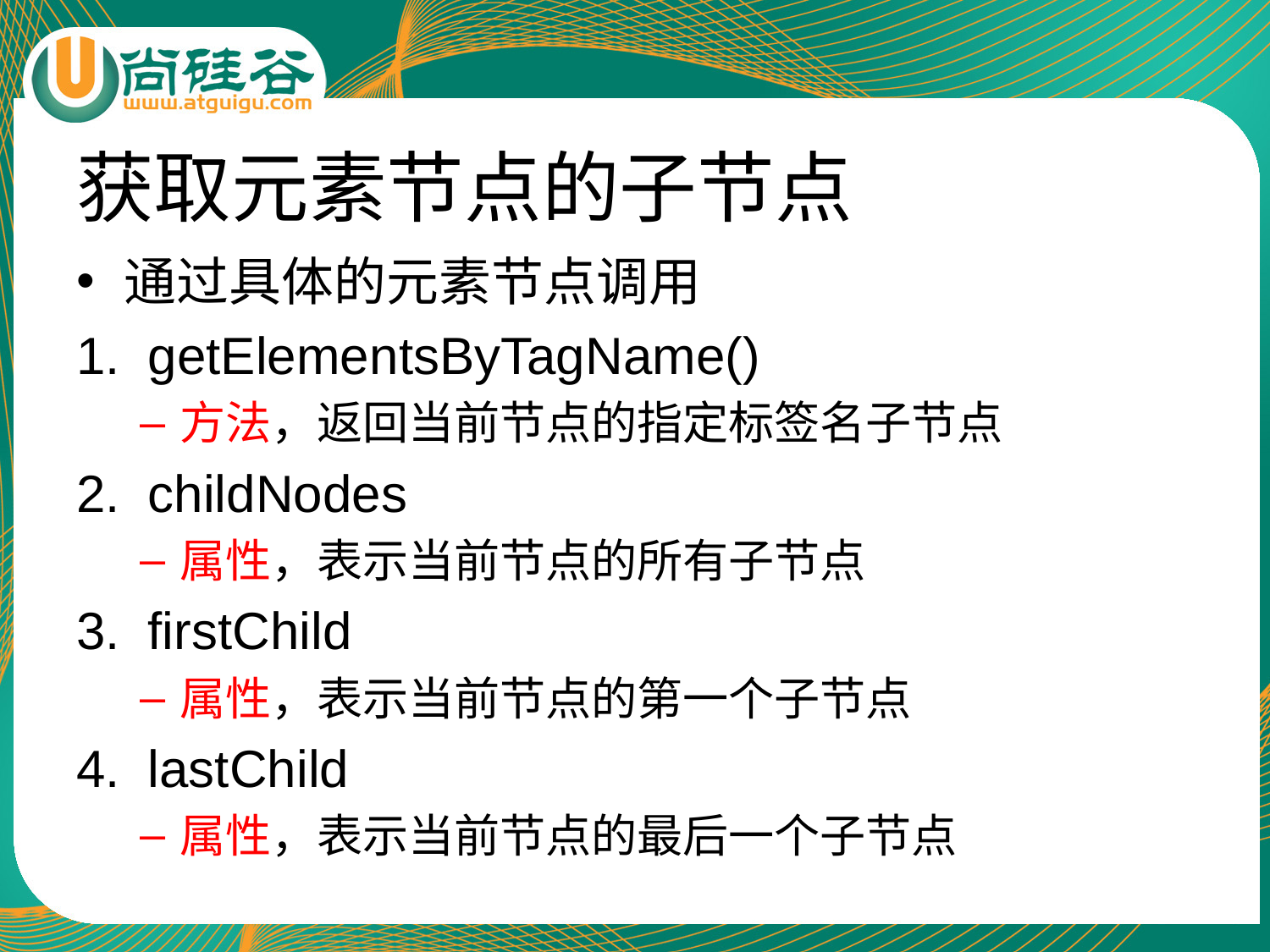

# 获取元素节点的子节点
通过具体的元素节点调用
getElementsByTagName()
方法，返回当前节点的指定标签名子节点
childNodes
属性，表示当前节点的所有子节点
firstChild
属性，表示当前节点的第一个子节点
lastChild
属性，表示当前节点的最后一个子节点